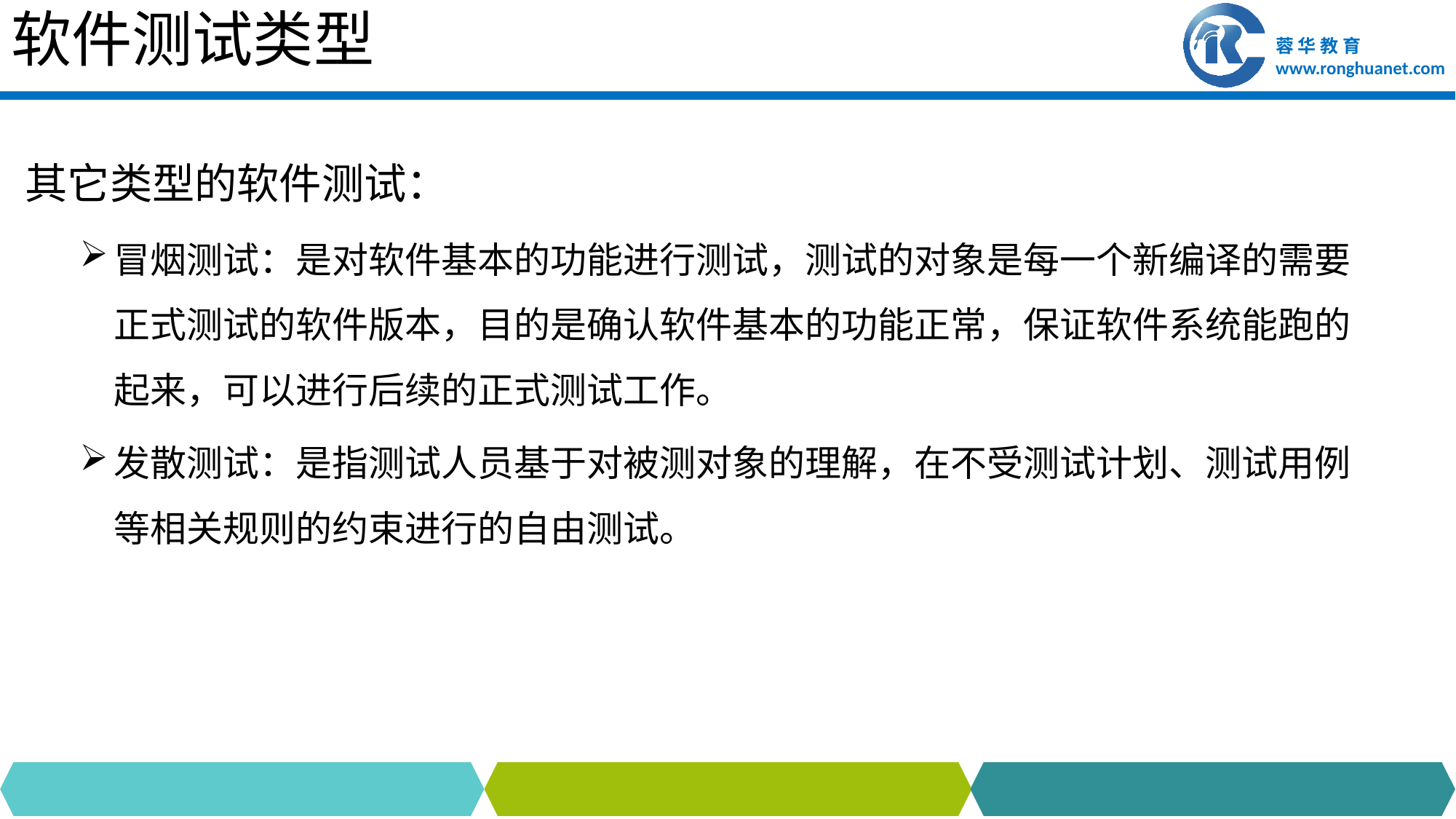

# 软件测试类型
其它类型的软件测试：
冒烟测试：是对软件基本的功能进行测试，测试的对象是每一个新编译的需要正式测试的软件版本，目的是确认软件基本的功能正常，保证软件系统能跑的起来，可以进行后续的正式测试工作。
发散测试：是指测试人员基于对被测对象的理解，在不受测试计划、测试用例等相关规则的约束进行的自由测试。